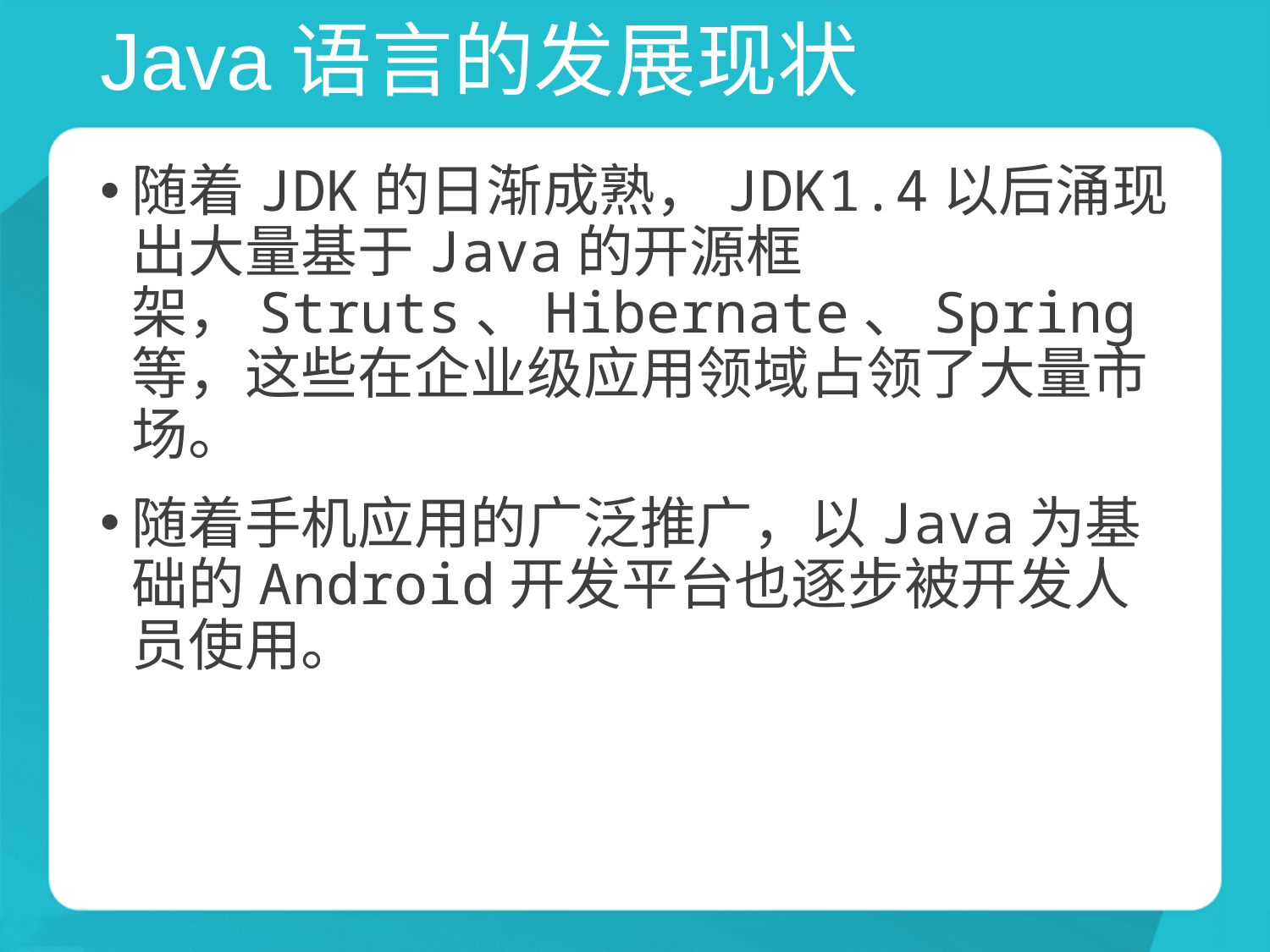

# Java语言的发展现状
随着JDK的日渐成熟，JDK1.4以后涌现出大量基于Java的开源框架，Struts、Hibernate、Spring等，这些在企业级应用领域占领了大量市场。
随着手机应用的广泛推广，以Java为基础的Android开发平台也逐步被开发人员使用。